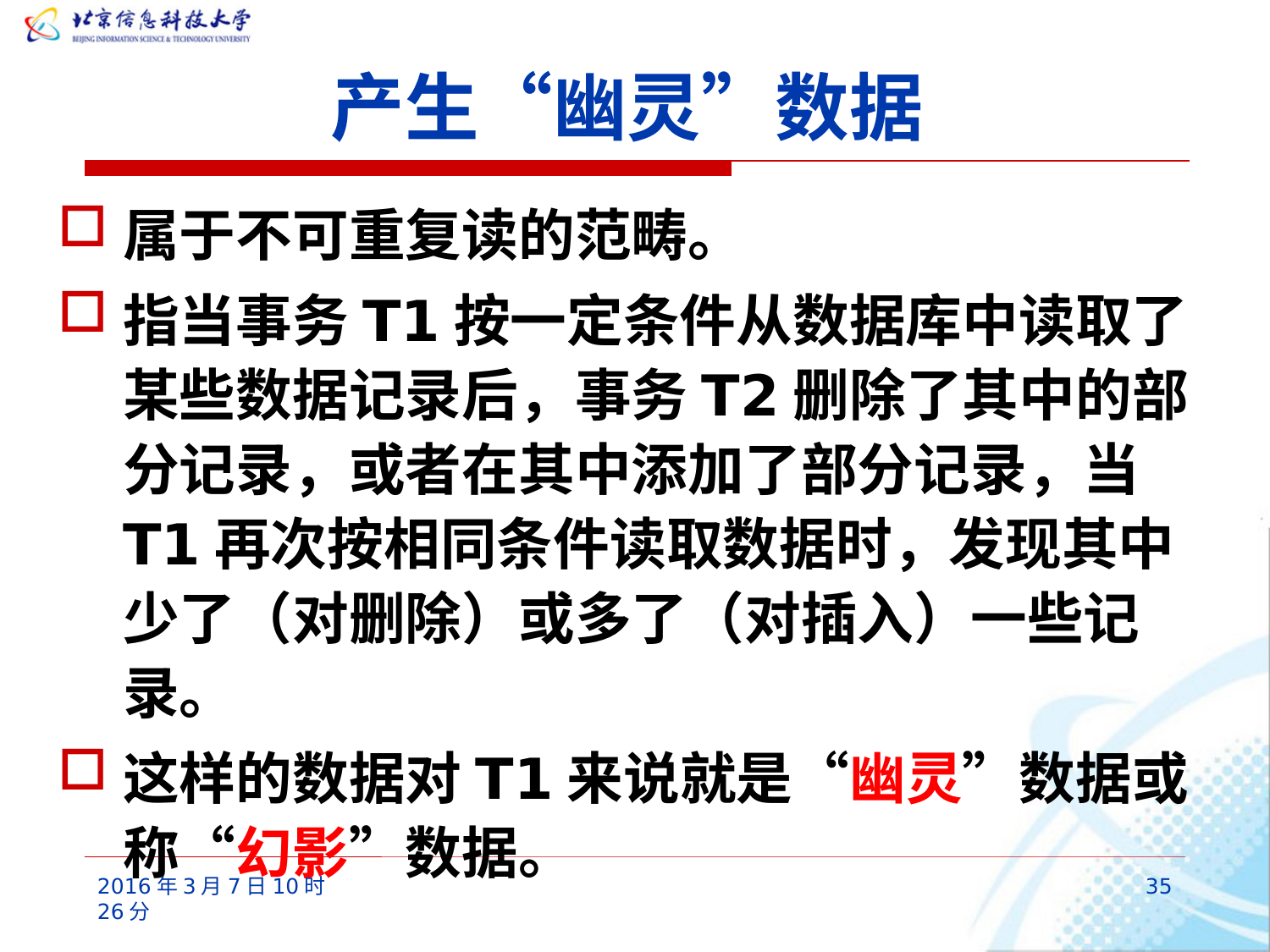

# 产生“幽灵”数据
属于不可重复读的范畴。
指当事务T1按一定条件从数据库中读取了某些数据记录后，事务T2删除了其中的部分记录，或者在其中添加了部分记录，当T1再次按相同条件读取数据时，发现其中少了（对删除）或多了（对插入）一些记录。
这样的数据对T1来说就是“幽灵”数据或称“幻影”数据。
2016年3月7日10时26分
35